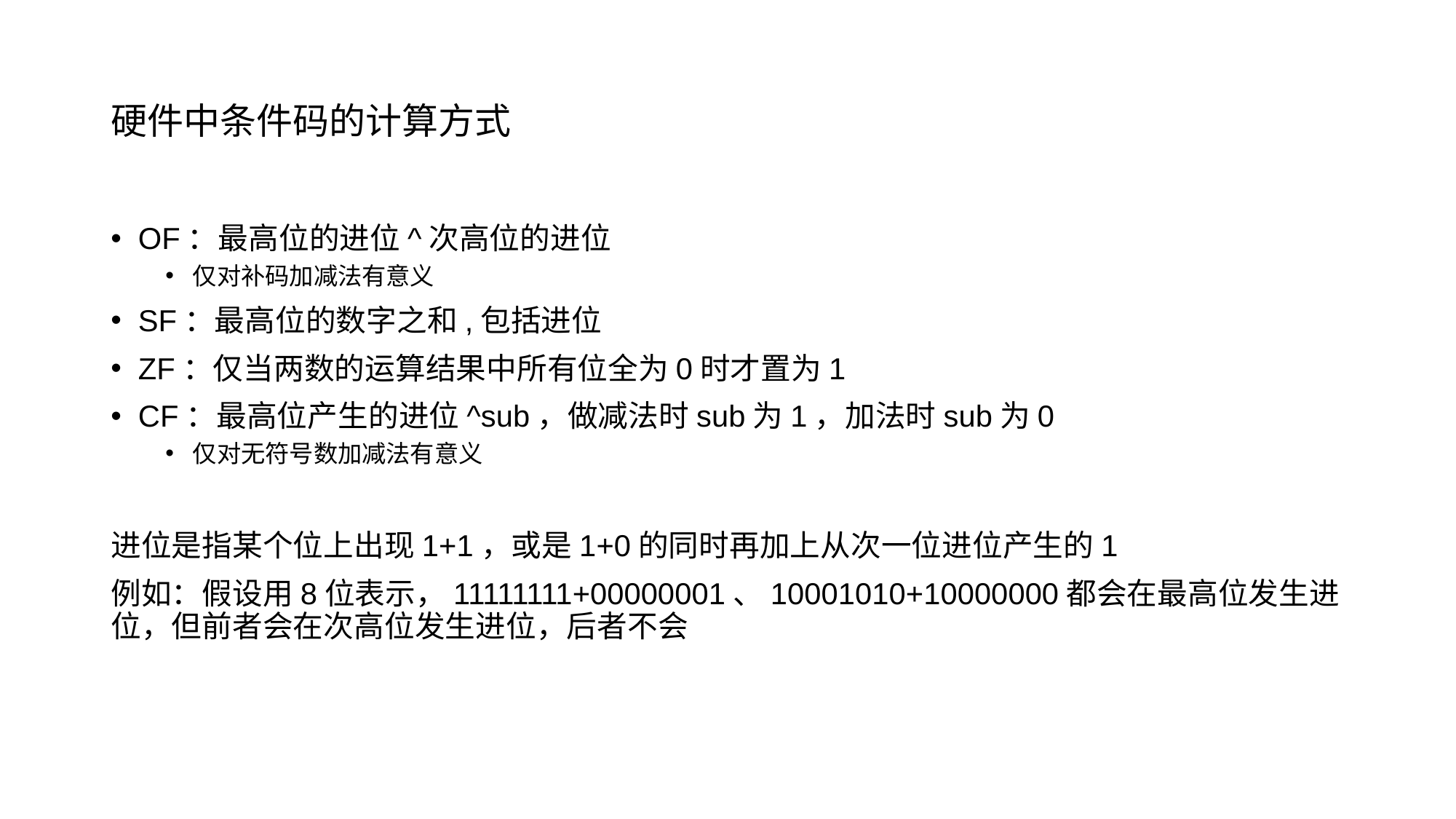

# 硬件中条件码的计算方式
OF：最高位的进位^次高位的进位
仅对补码加减法有意义
SF：最高位的数字之和,包括进位
ZF：仅当两数的运算结果中所有位全为0时才置为1
CF：最高位产生的进位^sub，做减法时sub为1，加法时sub为0
仅对无符号数加减法有意义

进位是指某个位上出现1+1，或是1+0的同时再加上从次一位进位产生的1
例如：假设用8位表示，11111111+00000001、10001010+10000000都会在最高位发生进位，但前者会在次高位发生进位，后者不会